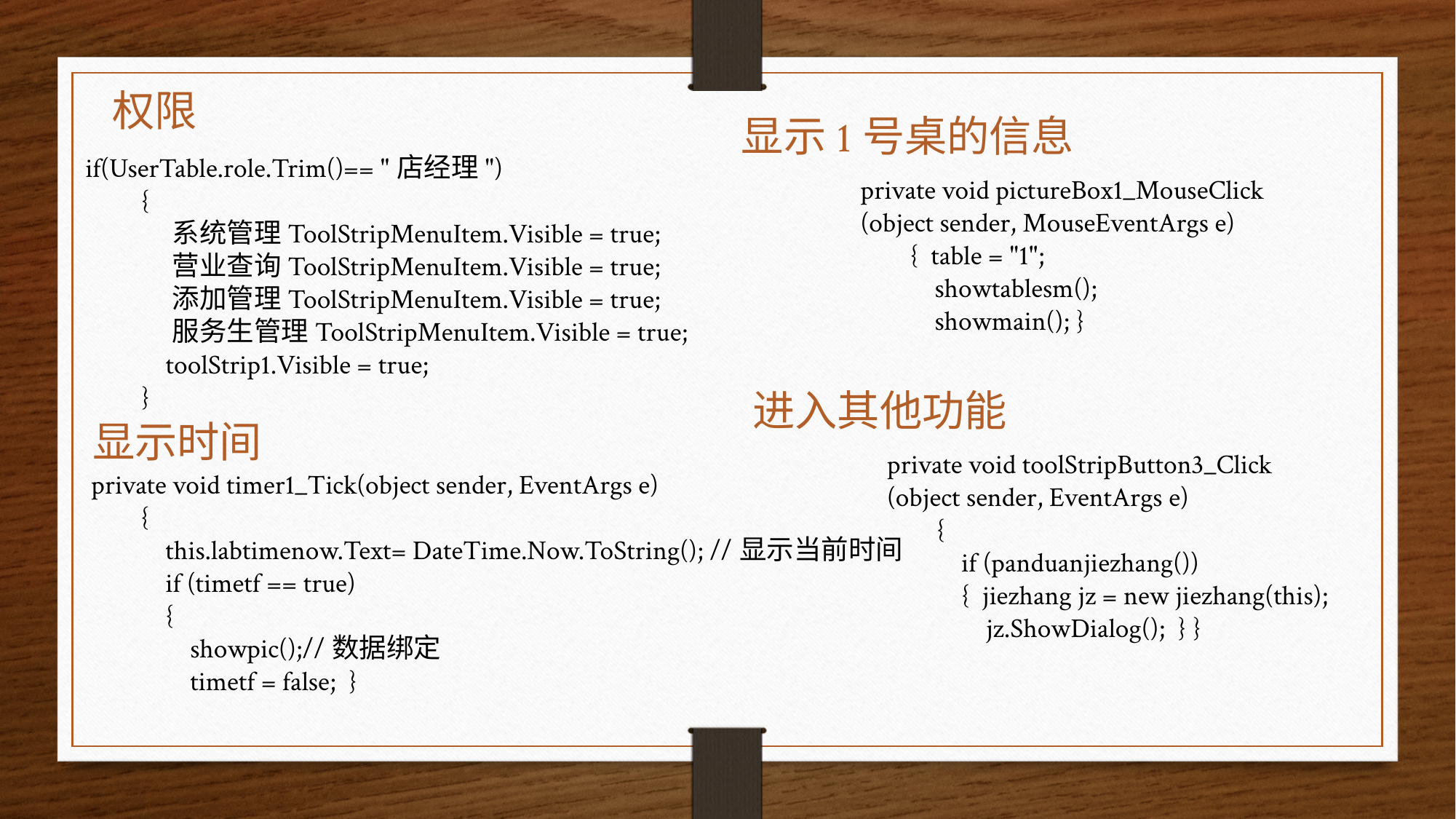

权限
显示1号桌的信息
   if(UserTable.role.Trim()== "店经理")
            {
                系统管理ToolStripMenuItem.Visible = true;
                营业查询ToolStripMenuItem.Visible = true;
                添加管理ToolStripMenuItem.Visible = true;
                服务生管理ToolStripMenuItem.Visible = true;
                toolStrip1.Visible = true;
            }
private void pictureBox1_MouseClick
(object sender, MouseEventArgs e)
        {  table = "1";
            showtablesm();
            showmain(); }
进入其他功能
显示时间
private void toolStripButton3_Click
(object sender, EventArgs e)
        {
            if (panduanjiezhang())
            {  jiezhang jz = new jiezhang(this);
                jz.ShowDialog();  } }
private void timer1_Tick(object sender, EventArgs e)
        {
            this.labtimenow.Text= DateTime.Now.ToString(); //显示当前时间
            if (timetf == true)
            {
                showpic();//数据绑定
                timetf = false;  }